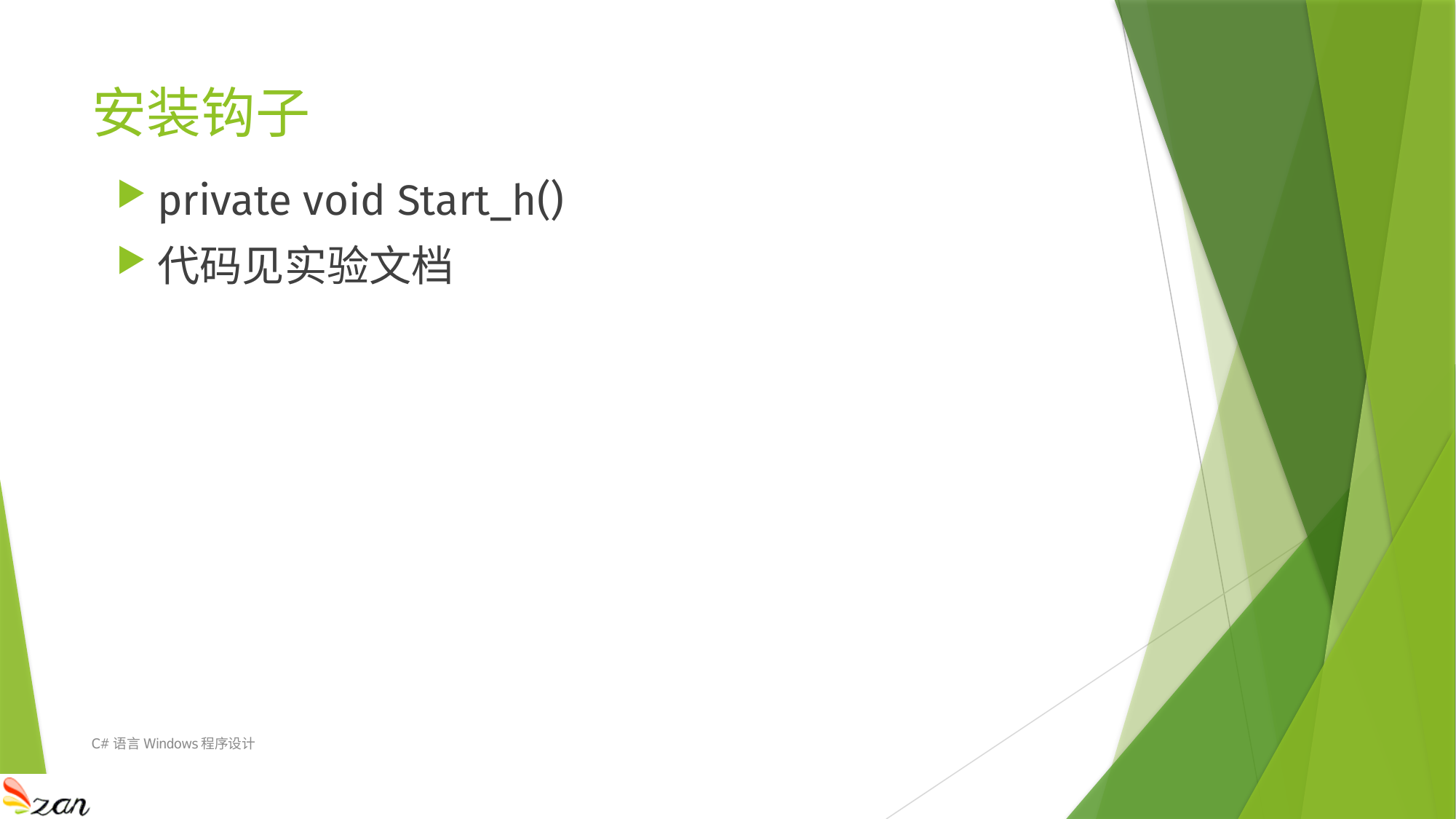

# 安装钩子
private void Start_h()
代码见实验文档
C#语言Windows程序设计